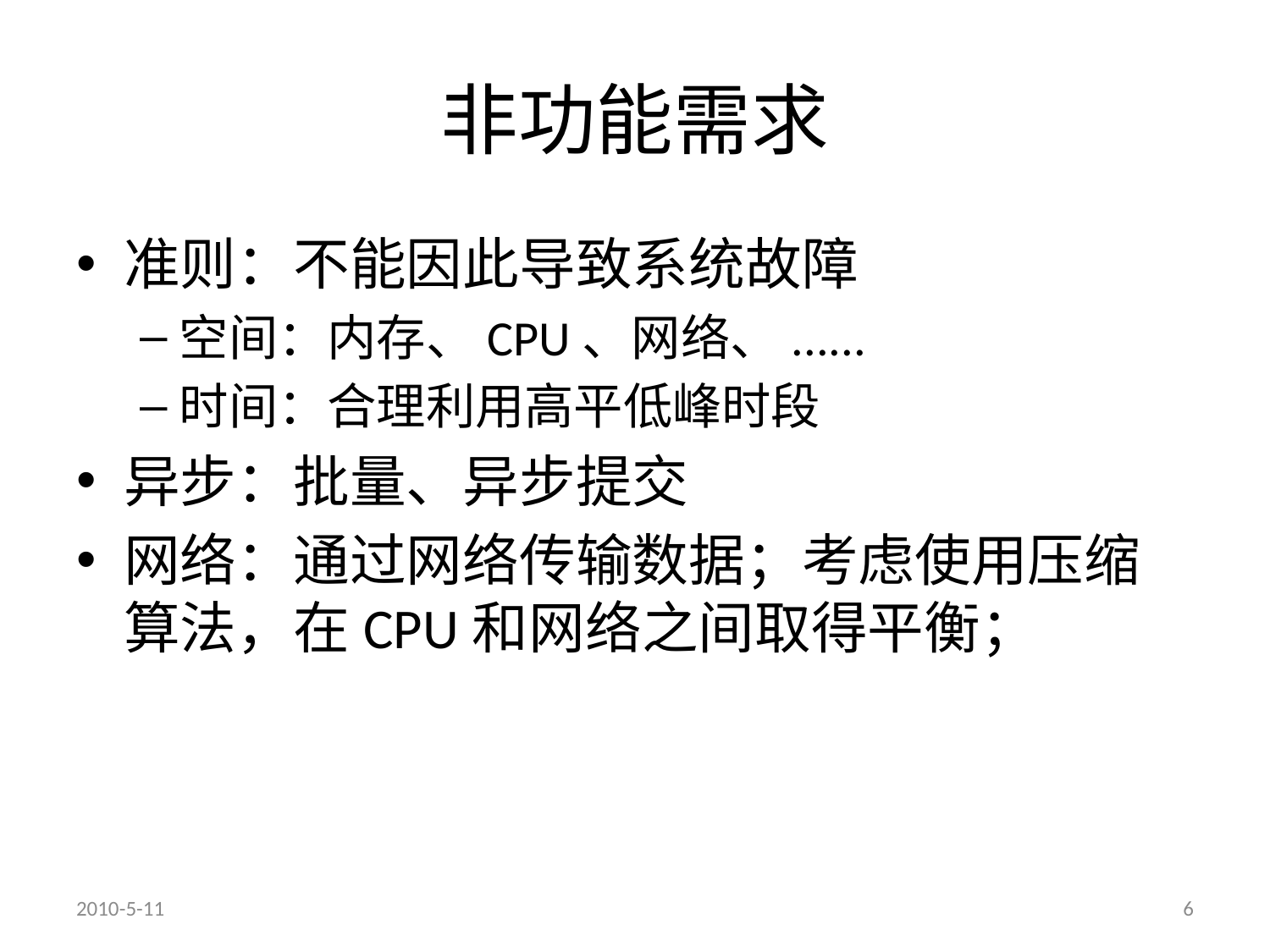

# 非功能需求
准则：不能因此导致系统故障
空间：内存、CPU、网络、......
时间：合理利用高平低峰时段
异步：批量、异步提交
网络：通过网络传输数据；考虑使用压缩算法，在CPU和网络之间取得平衡；

2010-5-11
6